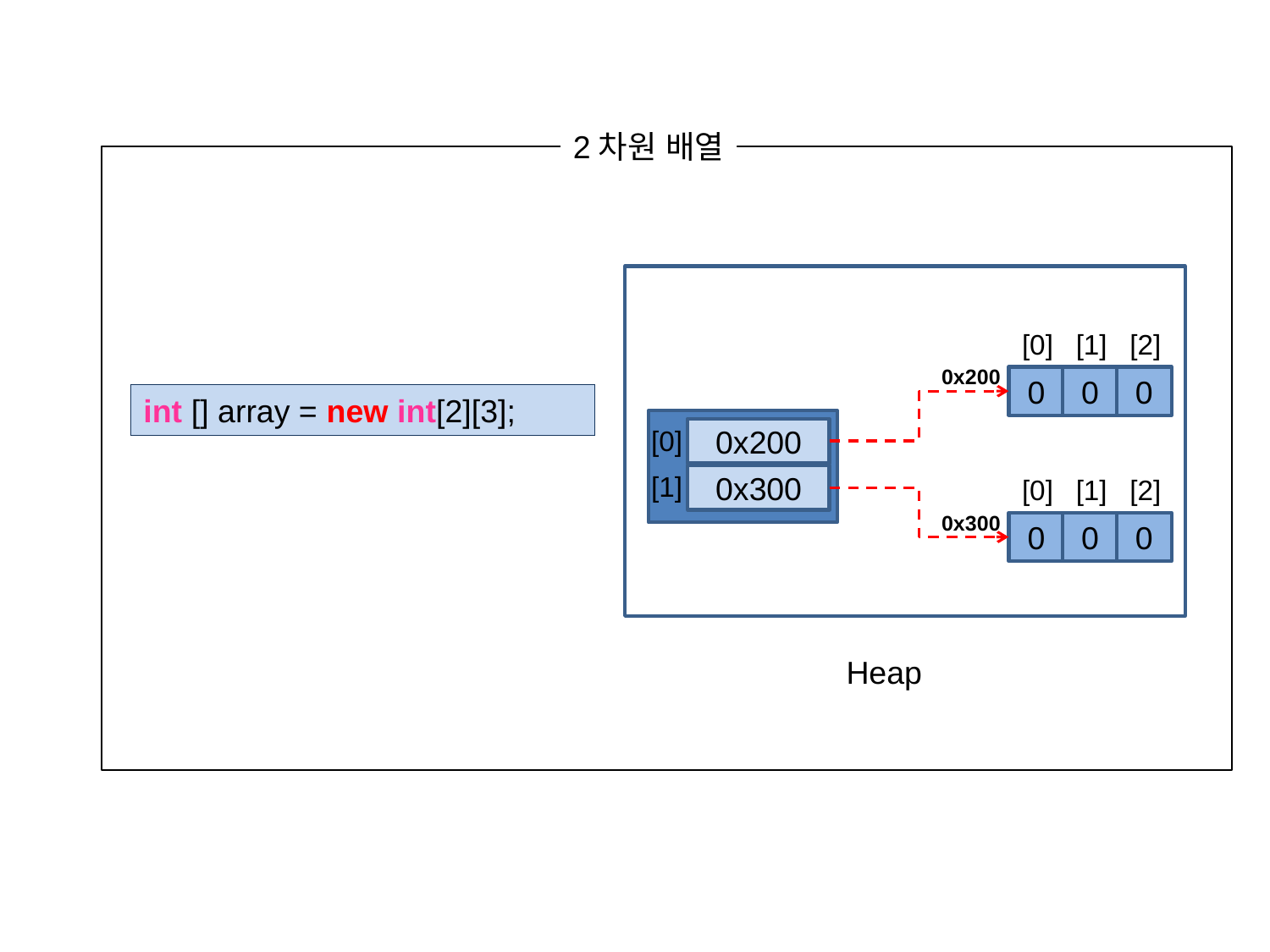

2차원 배열

[0]
0
[1]
[2]
0
0
0x200
int [] array = new int[2][3];

[0]
0x200
[1]
0x300
[0]
0
[1]
[2]
0
0
0x300
Heap